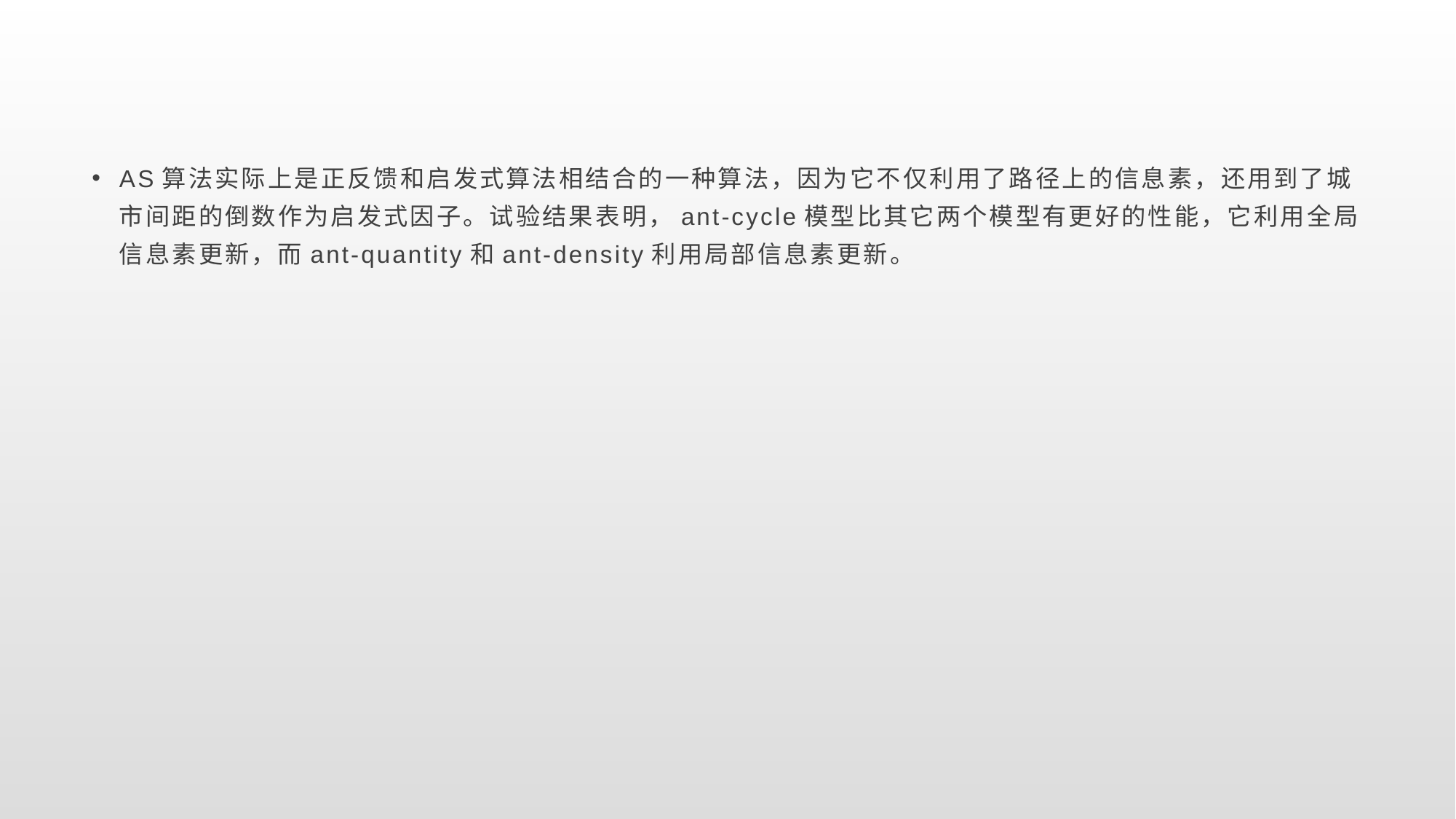

#
AS算法实际上是正反馈和启发式算法相结合的一种算法，因为它不仅利用了路径上的信息素，还用到了城市间距的倒数作为启发式因子。试验结果表明，ant-cycle模型比其它两个模型有更好的性能，它利用全局信息素更新，而ant-quantity和ant-density利用局部信息素更新。